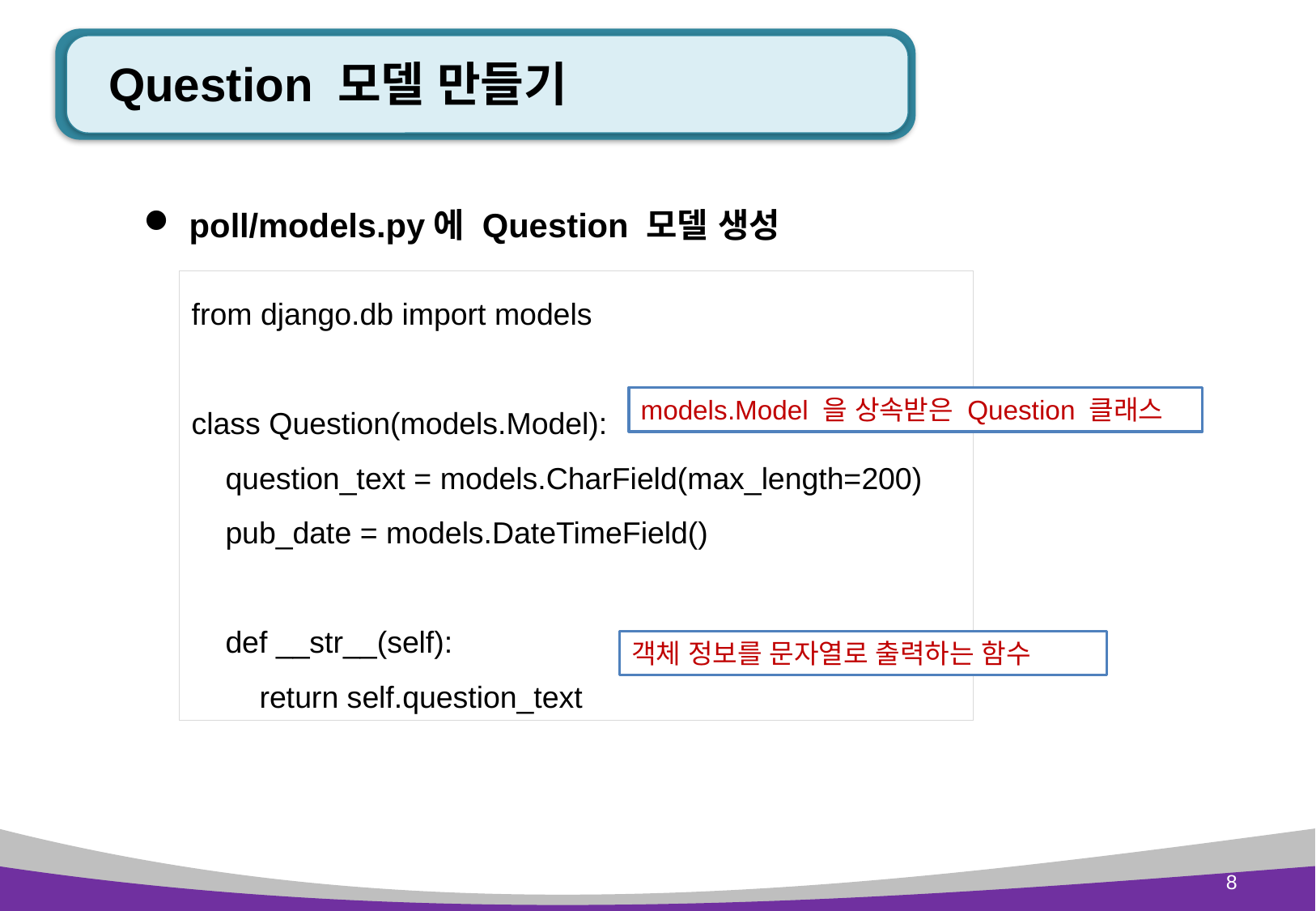

# Question 모델 만들기
poll/models.py에 Question 모델 생성
from django.db import models

class Question(models.Model):
    question_text = models.CharField(max_length=200)
    pub_date = models.DateTimeField()

    def __str__(self):
        return self.question_text
models.Model 을 상속받은 Question 클래스
객체 정보를 문자열로 출력하는 함수
8